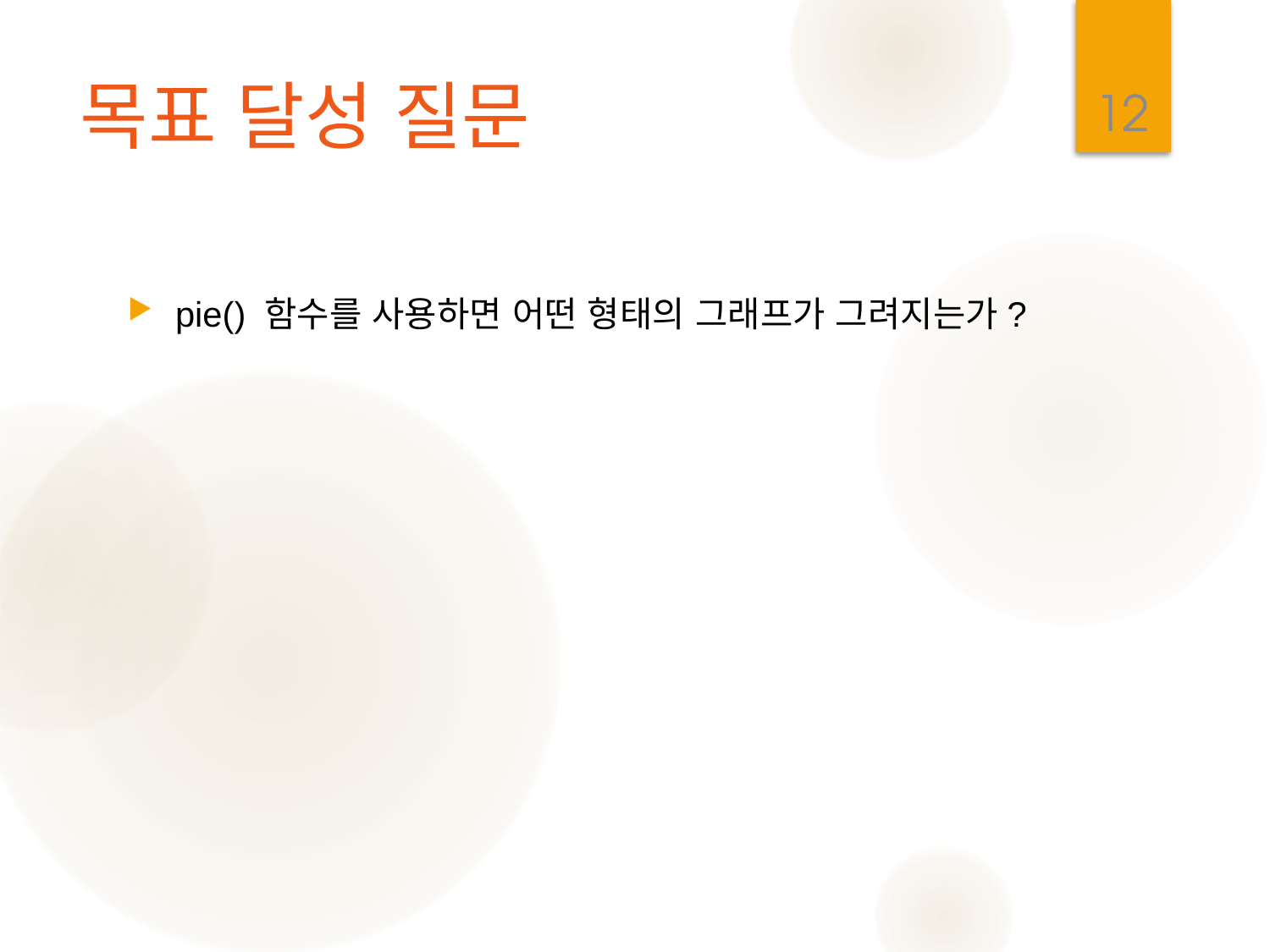

12
# 목표 달성 질문
pie() 함수를 사용하면 어떤 형태의 그래프가 그려지는가?